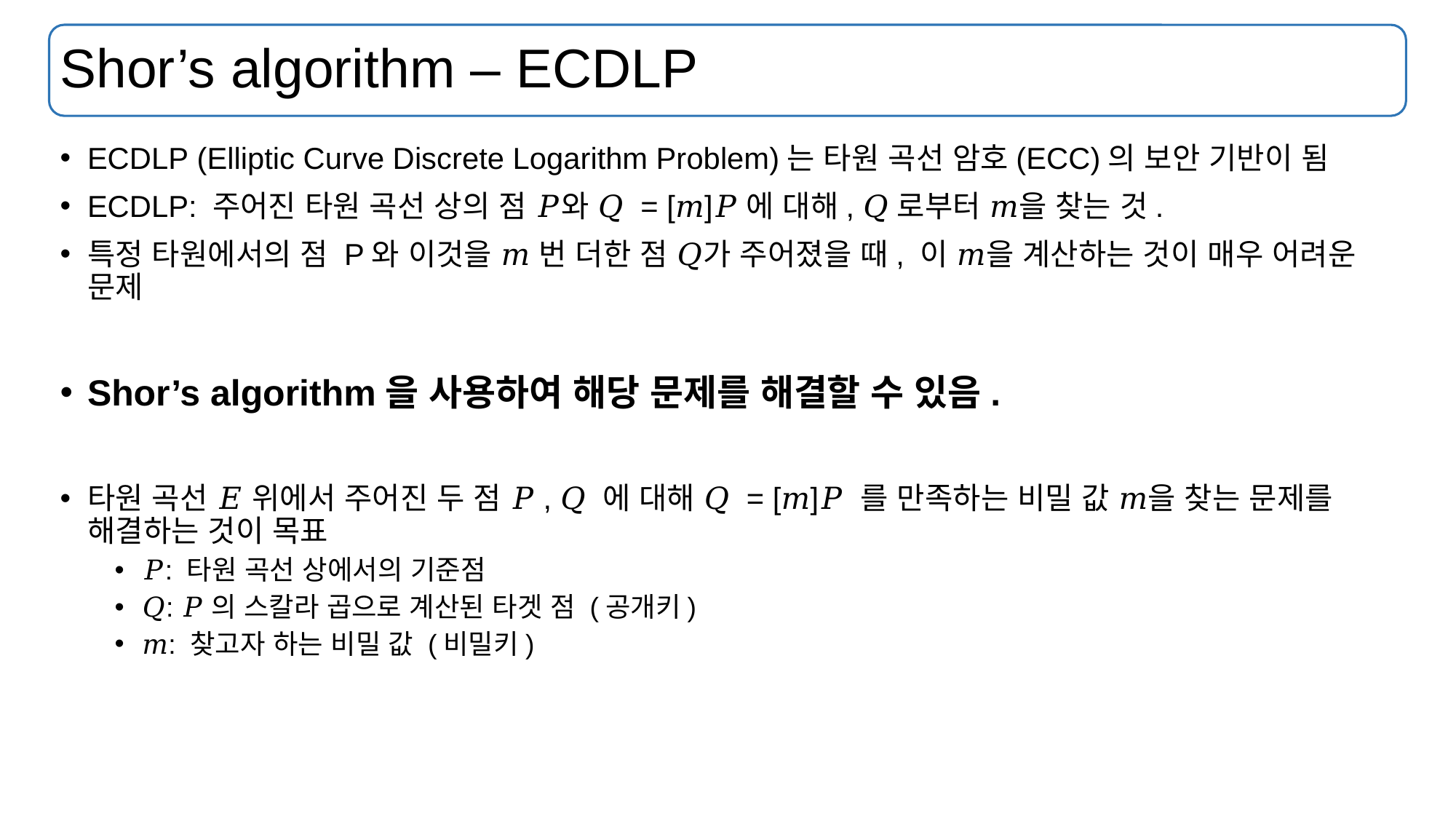

# Shor’s algorithm – ECDLP
ECDLP (Elliptic Curve Discrete Logarithm Problem)는 타원 곡선 암호(ECC)의 보안 기반이 됨
ECDLP: 주어진 타원 곡선 상의 점 𝑃와 𝑄 = [𝑚]𝑃에 대해, 𝑄로부터 𝑚을 찾는 것.
특정 타원에서의 점 P와 이것을 𝑚 번 더한 점 𝑄가 주어졌을 때, 이 𝑚을 계산하는 것이 매우 어려운 문제

Shor’s algorithm을 사용하여 해당 문제를 해결할 수 있음.

타원 곡선 𝐸 위에서 주어진 두 점 𝑃, 𝑄 에 대해 𝑄 = [𝑚]𝑃 를 만족하는 비밀 값 𝑚을 찾는 문제를 해결하는 것이 목표
𝑃: 타원 곡선 상에서의 기준점
𝑄: 𝑃의 스칼라 곱으로 계산된 타겟 점 (공개키)
𝑚: 찾고자 하는 비밀 값 (비밀키)